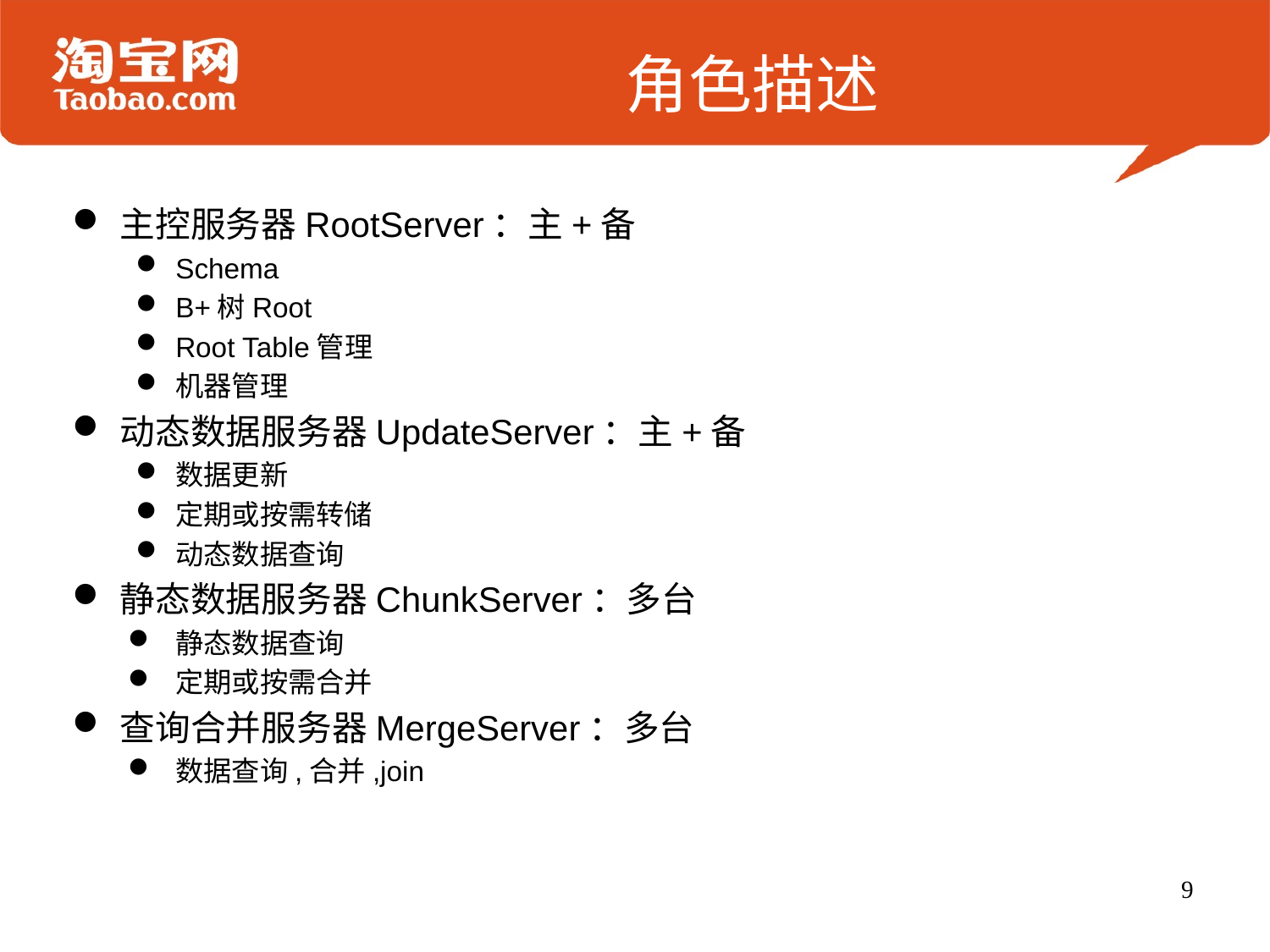

# 角色描述
主控服务器RootServer：主+备
Schema
B+树Root
Root Table管理
机器管理
动态数据服务器UpdateServer：主+备
数据更新
定期或按需转储
动态数据查询
静态数据服务器ChunkServer：多台
静态数据查询
定期或按需合并
查询合并服务器MergeServer：多台
数据查询,合并,join
9